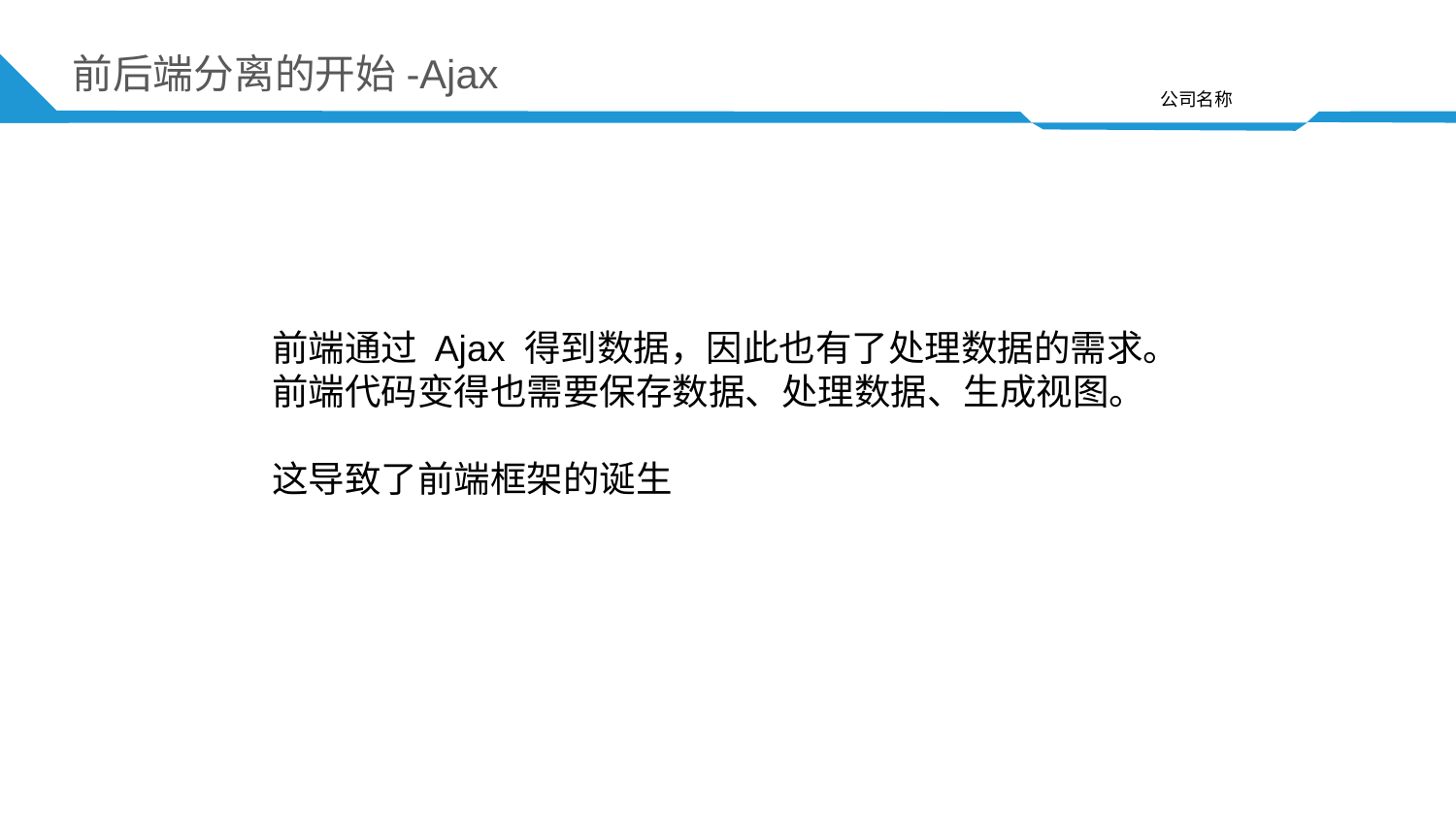

前后端分离的开始-Ajax
前端通过 Ajax 得到数据，因此也有了处理数据的需求。
前端代码变得也需要保存数据、处理数据、生成视图。

这导致了前端框架的诞生